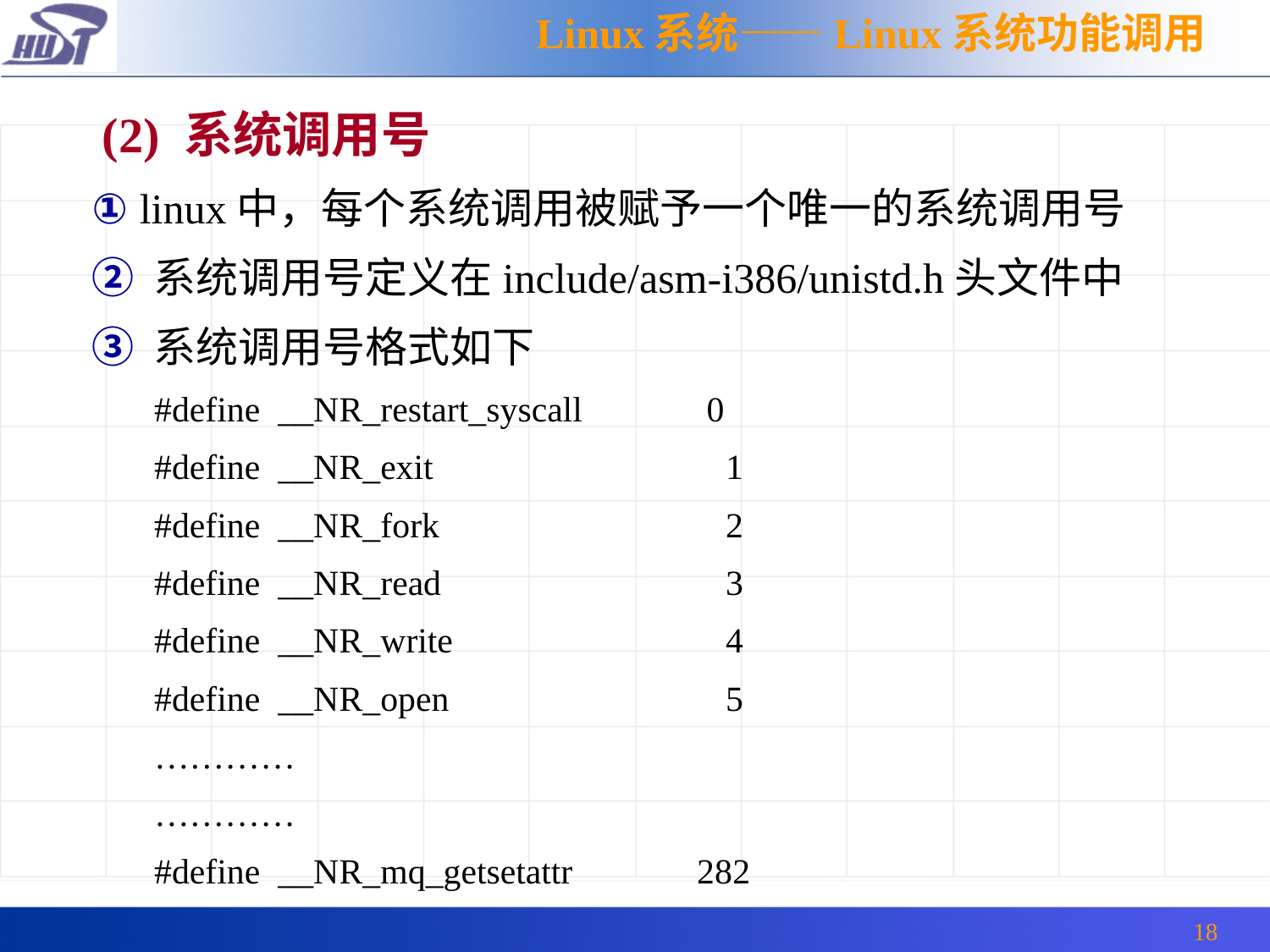

Linux系统——Linux系统功能调用
      (2) 系统调用号
① linux中，每个系统调用被赋予一个唯一的系统调用号
② 系统调用号定义在include/asm-i386/unistd.h头文件中
③ 系统调用号格式如下
       #define  __NR_restart_syscall              0
       #define  __NR_exit		       1
       #define  __NR_fork		       2
       #define  __NR_read		       3
       #define  __NR_write		       4
       #define  __NR_open		       5
       …………
       …………
       #define  __NR_mq_getsetattr              282
18